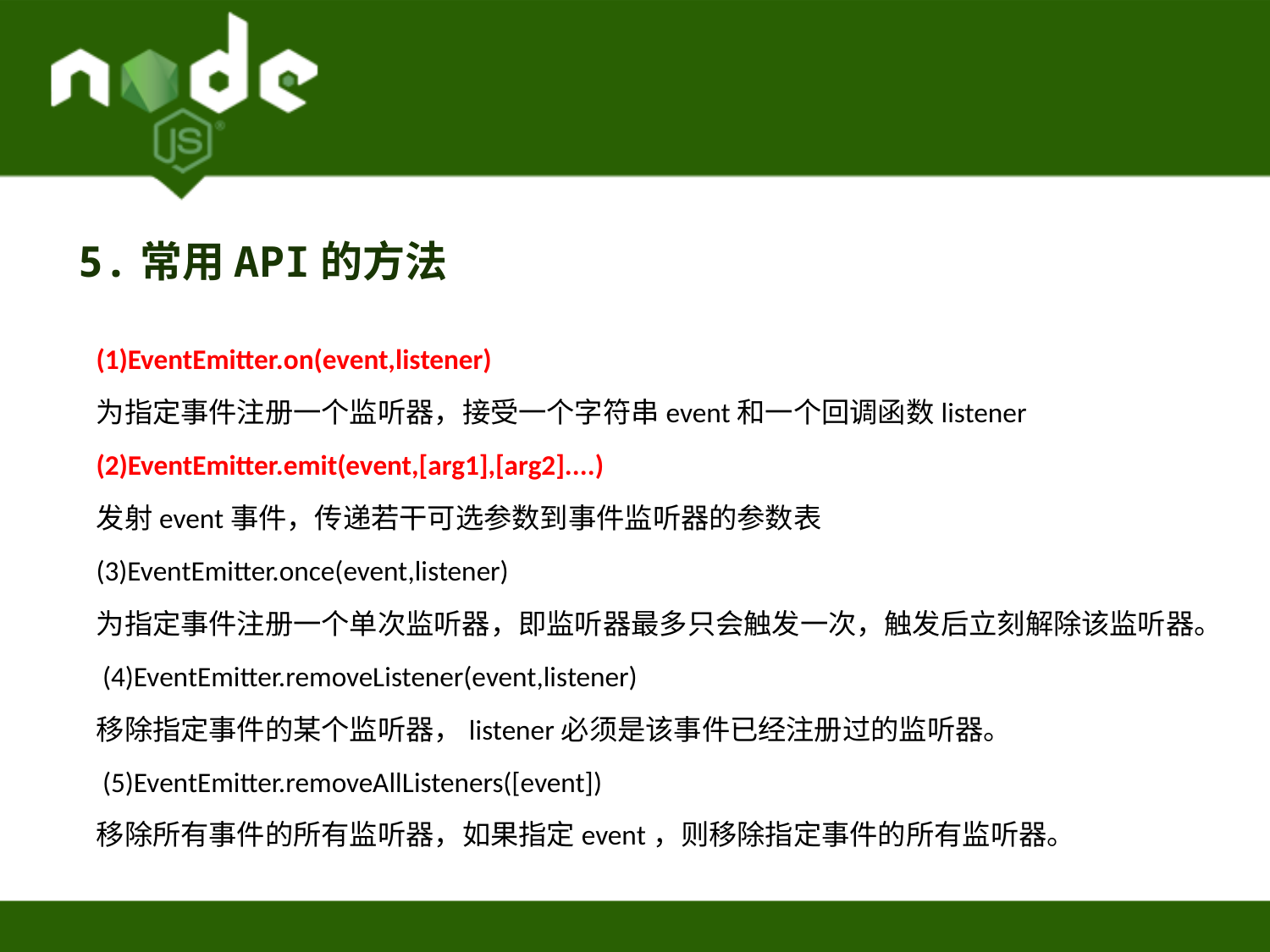

5.常用API的方法
(1)EventEmitter.on(event,listener)
为指定事件注册一个监听器，接受一个字符串event和一个回调函数listener
(2)EventEmitter.emit(event,[arg1],[arg2]....)
发射event事件，传递若干可选参数到事件监听器的参数表
(3)EventEmitter.once(event,listener)
为指定事件注册一个单次监听器，即监听器最多只会触发一次，触发后立刻解除该监听器。
 (4)EventEmitter.removeListener(event,listener)
移除指定事件的某个监听器，listener必须是该事件已经注册过的监听器。
 (5)EventEmitter.removeAllListeners([event])
移除所有事件的所有监听器，如果指定event，则移除指定事件的所有监听器。